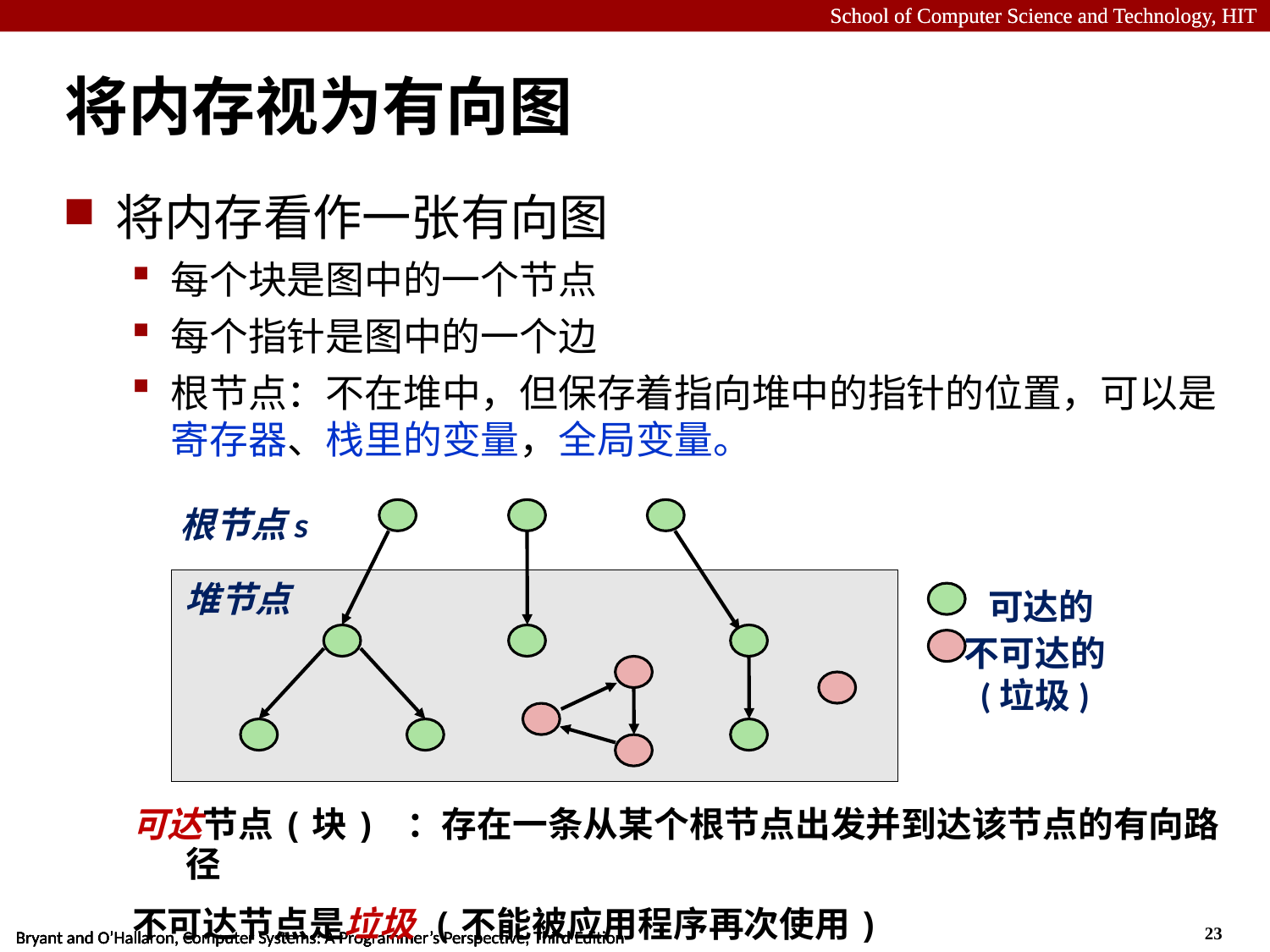

# 将内存视为有向图
将内存看作一张有向图
每个块是图中的一个节点
每个指针是图中的一个边
根节点：不在堆中，但保存着指向堆中的指针的位置，可以是寄存器、栈里的变量，全局变量。

根节点s

堆节点
可达的

不可达的
(垃圾)

可达节点(块) ：存在一条从某个根节点出发并到达该节点的有向路径
不可达节点是垃圾 (不能被应用程序再次使用)